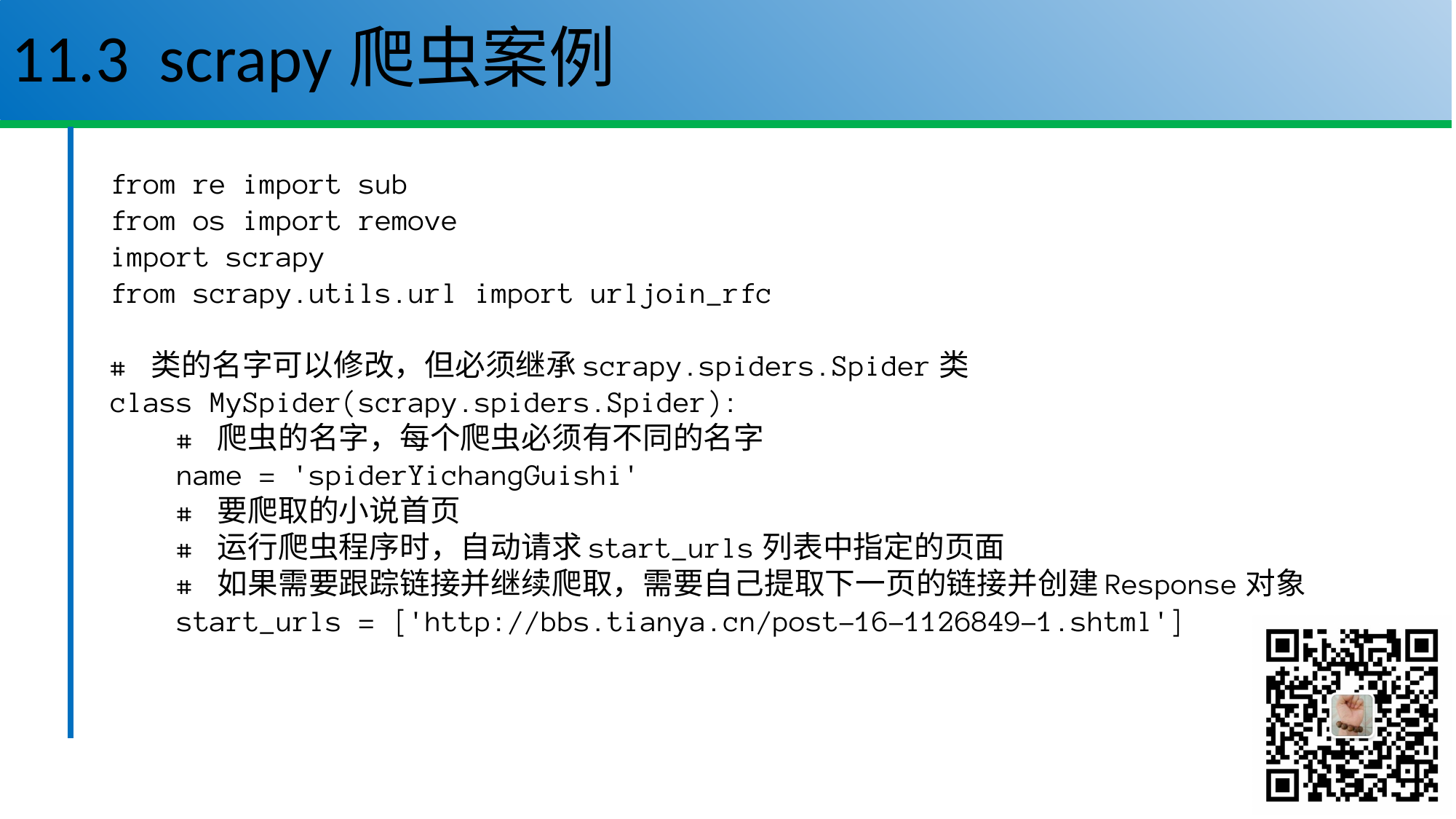

# 11.3  scrapy爬虫案例
from re import sub
from os import remove
import scrapy
from scrapy.utils.url import urljoin_rfc

# 类的名字可以修改，但必须继承scrapy.spiders.Spider类
class MySpider(scrapy.spiders.Spider):
    # 爬虫的名字，每个爬虫必须有不同的名字
    name = 'spiderYichangGuishi'
    # 要爬取的小说首页
    # 运行爬虫程序时，自动请求start_urls列表中指定的页面
    # 如果需要跟踪链接并继续爬取，需要自己提取下一页的链接并创建Response对象
    start_urls = ['http://bbs.tianya.cn/post-16-1126849-1.shtml']
31